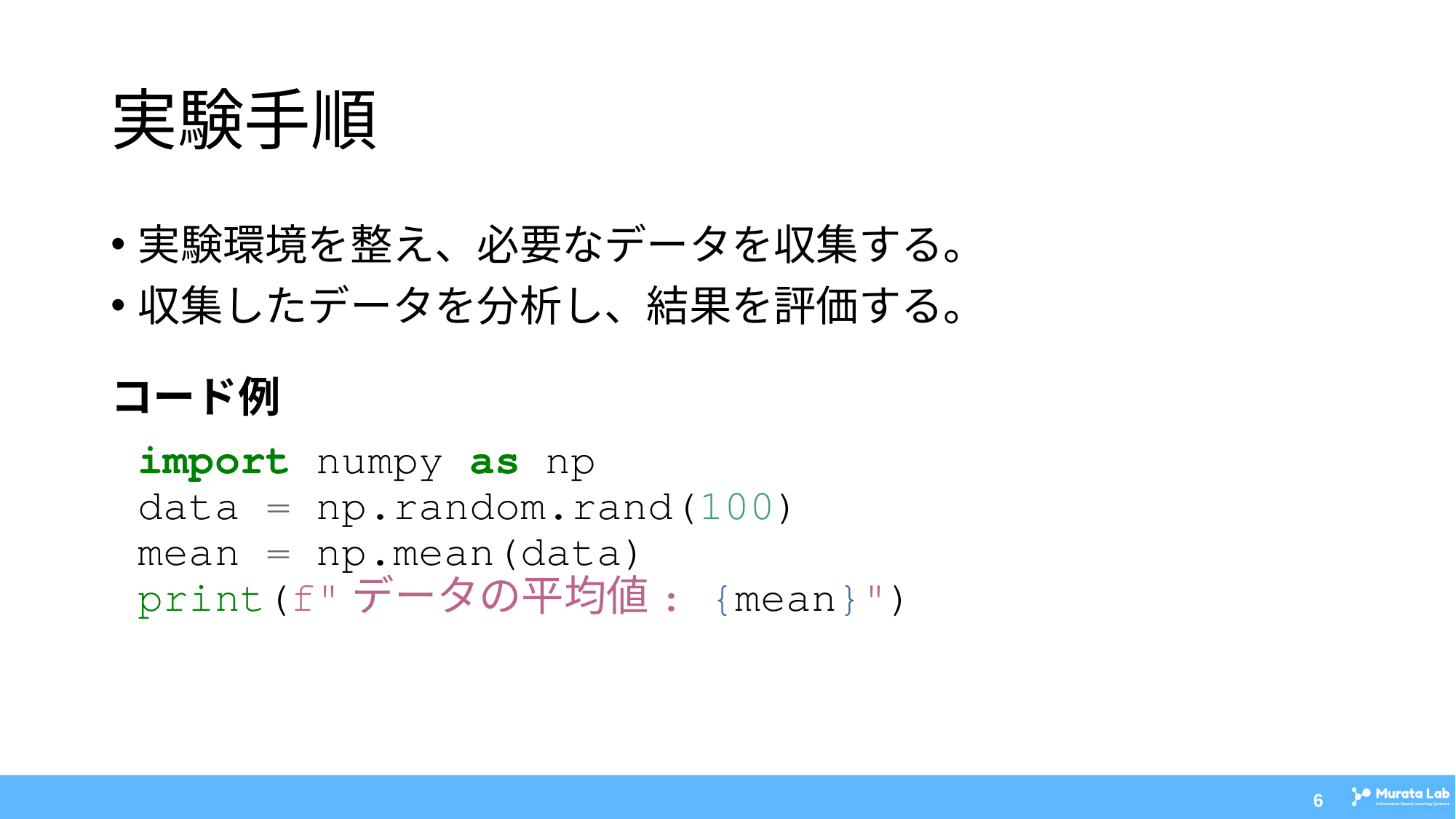

# 実験手順
実験環境を整え、必要なデータを収集する。
収集したデータを分析し、結果を評価する。
コード例
import numpy as np
data = np.random.rand(100)
mean = np.mean(data)
print(f"データの平均値: {mean}")
6